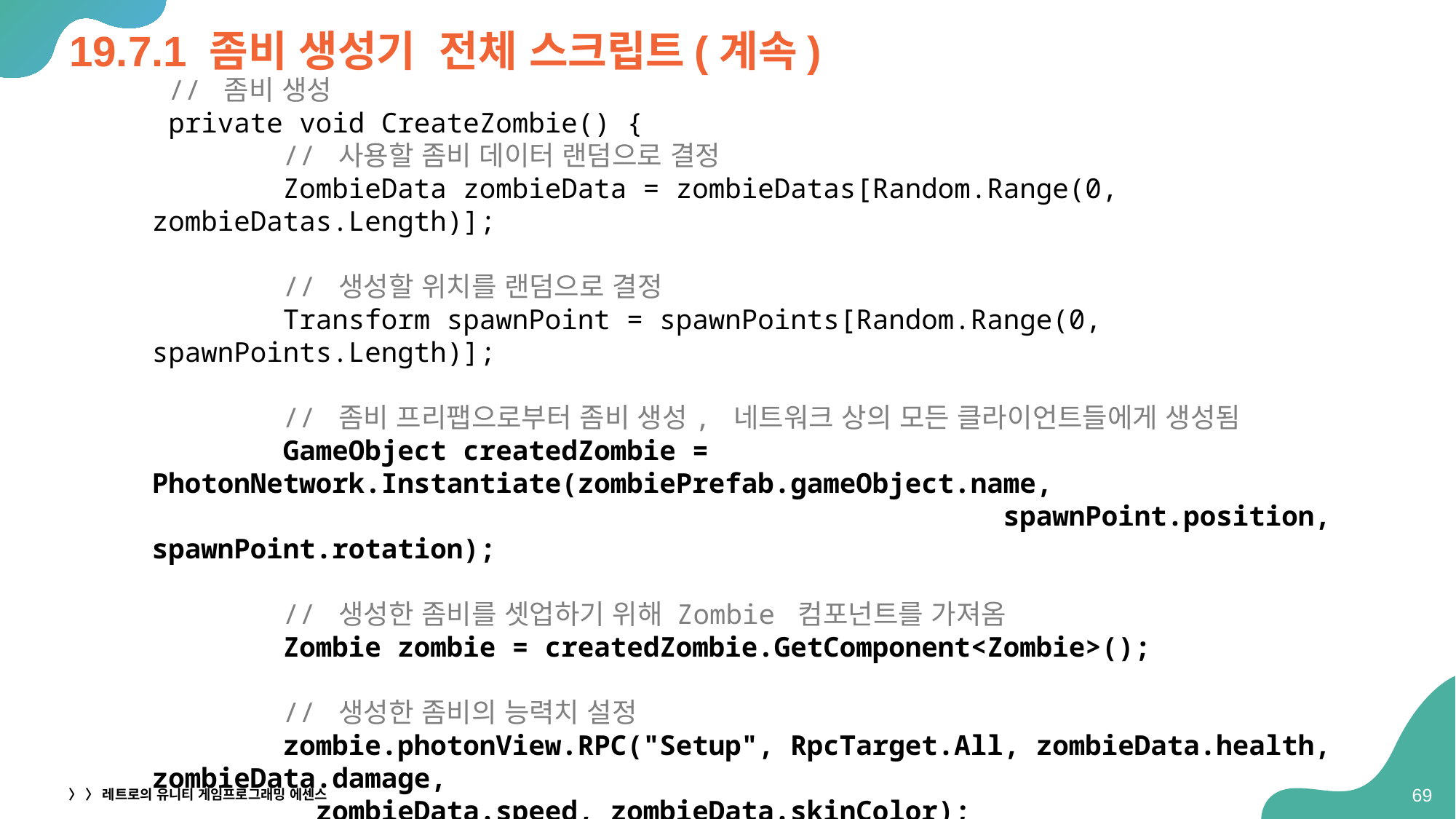

# 19.7.1 좀비 생성기  전체 스크립트(계속)
 // 좀비 생성
 private void CreateZombie() {
        // 사용할 좀비 데이터 랜덤으로 결정
        ZombieData zombieData = zombieDatas[Random.Range(0, zombieDatas.Length)];

        // 생성할 위치를 랜덤으로 결정
        Transform spawnPoint = spawnPoints[Random.Range(0, spawnPoints.Length)];

        // 좀비 프리팹으로부터 좀비 생성, 네트워크 상의 모든 클라이언트들에게 생성됨
        GameObject createdZombie = PhotonNetwork.Instantiate(zombiePrefab.gameObject.name,
                                                    spawnPoint.position, spawnPoint.rotation);

        // 생성한 좀비를 셋업하기 위해 Zombie 컴포넌트를 가져옴
        Zombie zombie = createdZombie.GetComponent<Zombie>();

        // 생성한 좀비의 능력치 설정
        zombie.photonView.RPC("Setup", RpcTarget.All, zombieData.health, zombieData.damage,                        				                      zombieData.speed, zombieData.skinColor);

        // 생성된 좀비를 리스트에 추가
        zombies.Add(zombie);
69